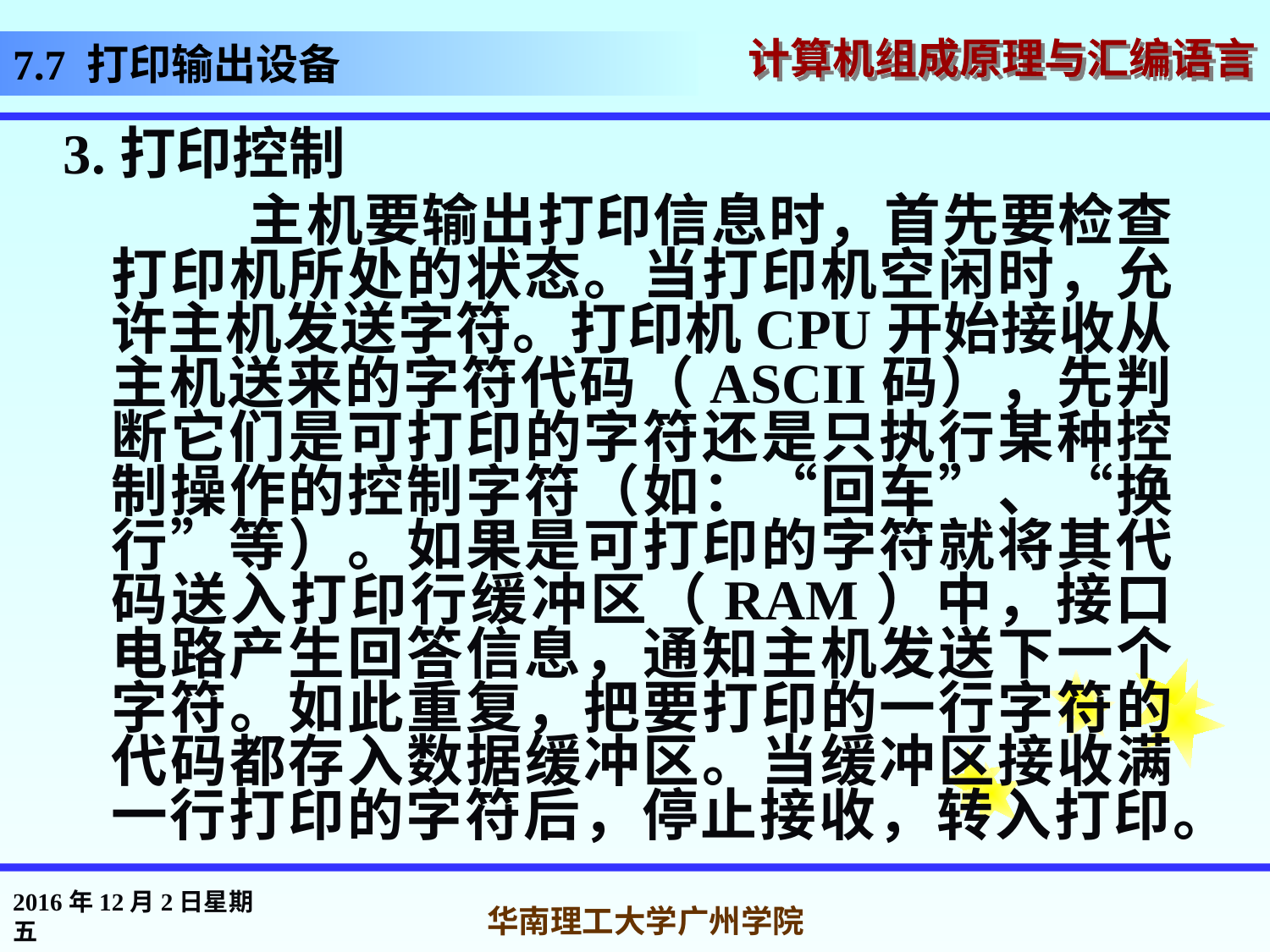

# 7.7 打印输出设备
3.打印控制
            主机要输出打印信息时，首先要检查打印机所处的状态。当打印机空闲时，允许主机发送字符。打印机CPU开始接收从主机送来的字符代码（ASCII码），先判断它们是可打印的字符还是只执行某种控制操作的控制字符（如：“回车”、“换行”等）。如果是可打印的字符就将其代码送入打印行缓冲区（RAM）中，接口电路产生回答信息，通知主机发送下一个字符。如此重复，把要打印的一行字符的代码都存入数据缓冲区。当缓冲区接收满一行打印的字符后，停止接收，转入打印。
2016年12月2日星期五
华南理工大学广州学院